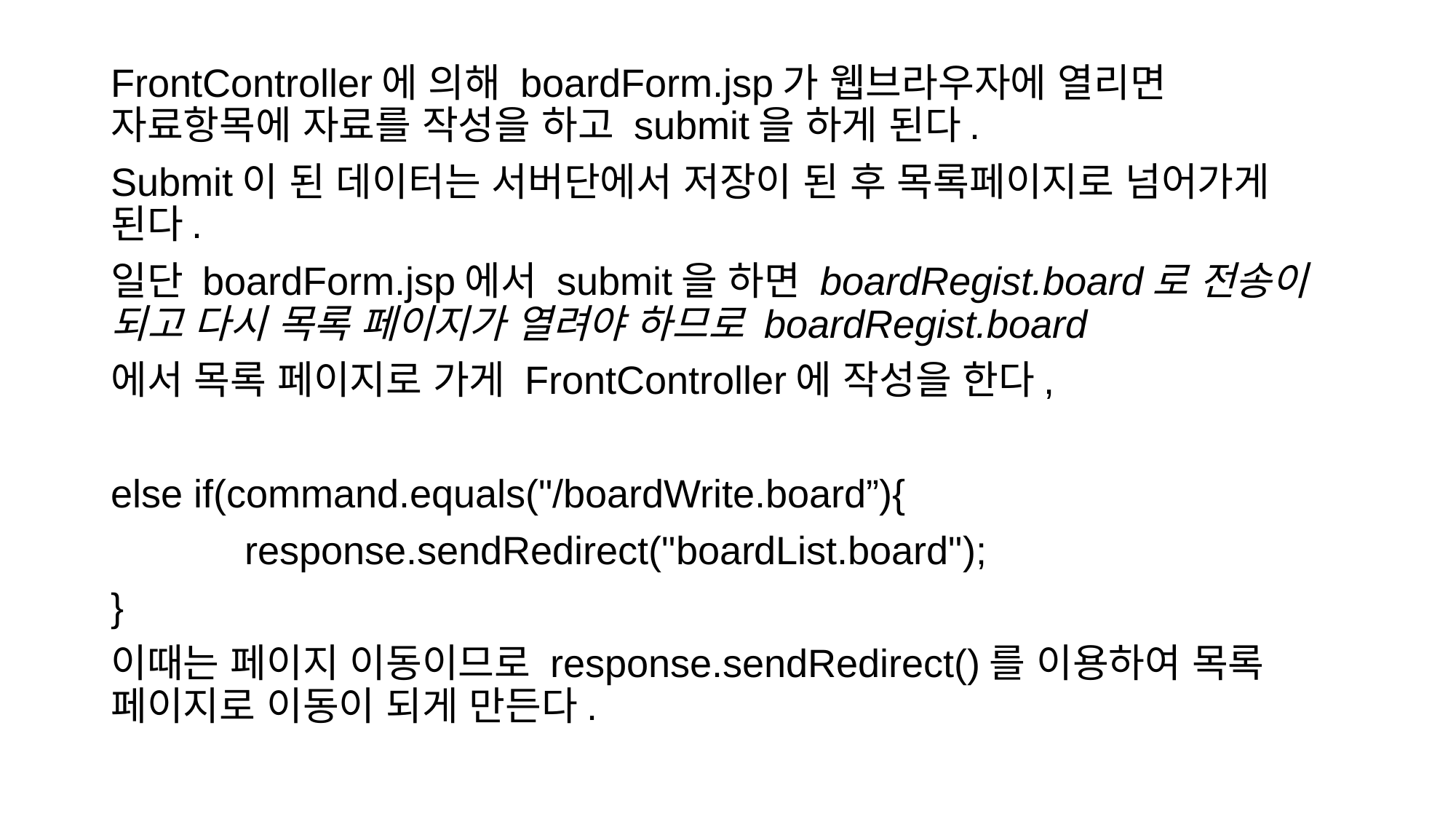

FrontController에 의해 boardForm.jsp가 웹브라우자에 열리면 자료항목에 자료를 작성을 하고 submit을 하게 된다.
Submit이 된 데이터는 서버단에서 저장이 된 후 목록페이지로 넘어가게 된다.
일단 boardForm.jsp에서 submit을 하면 boardRegist.board로 전송이 되고 다시 목록 페이지가 열려야 하므로 boardRegist.board
에서 목록 페이지로 가게 FrontController에 작성을 한다,

else if(command.equals("/boardWrite.board”){
	   response.sendRedirect("boardList.board");
}
이때는 페이지 이동이므로 response.sendRedirect()를 이용하여 목록 페이지로 이동이 되게 만든다.